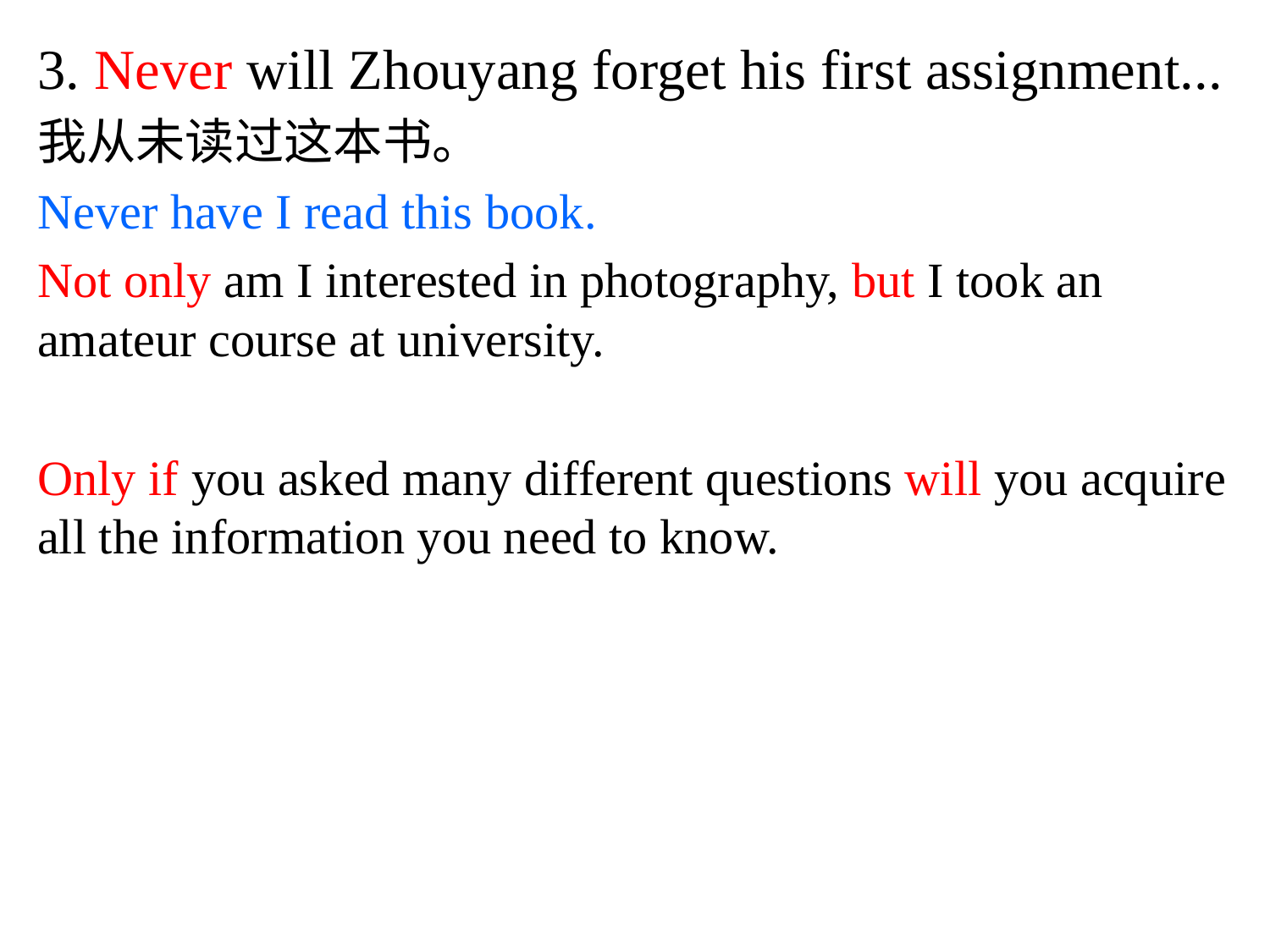

3. Never will Zhouyang forget his first assignment...
我从未读过这本书。
Never have I read this book.
Not only am I interested in photography, but I took an amateur course at university.

Only if you asked many different questions will you acquire all the information you need to know.